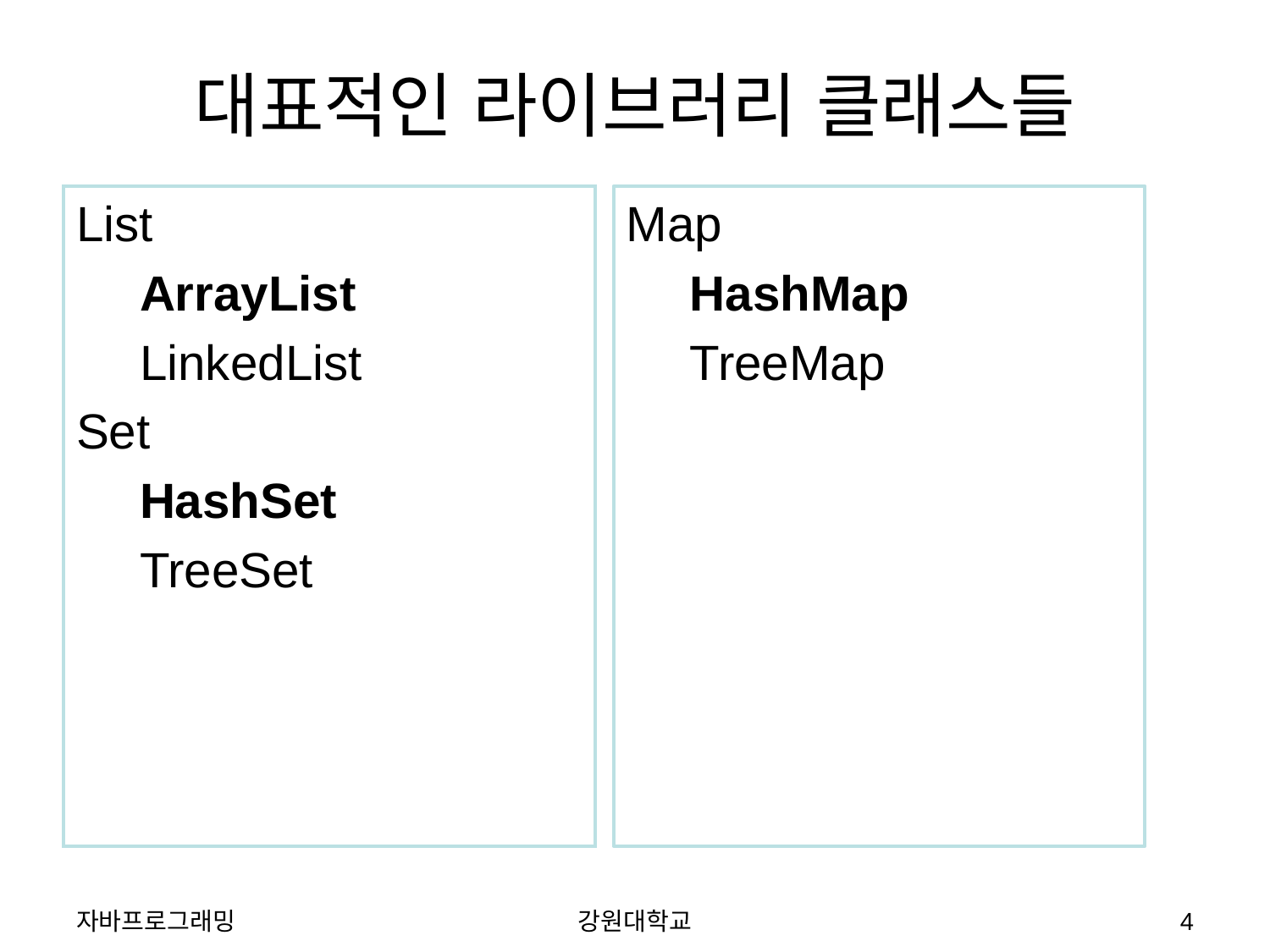

# 대표적인 라이브러리 클래스들
List
ArrayList
LinkedList
Set
HashSet
TreeSet
Map
HashMap
TreeMap
자바프로그래밍
강원대학교
4